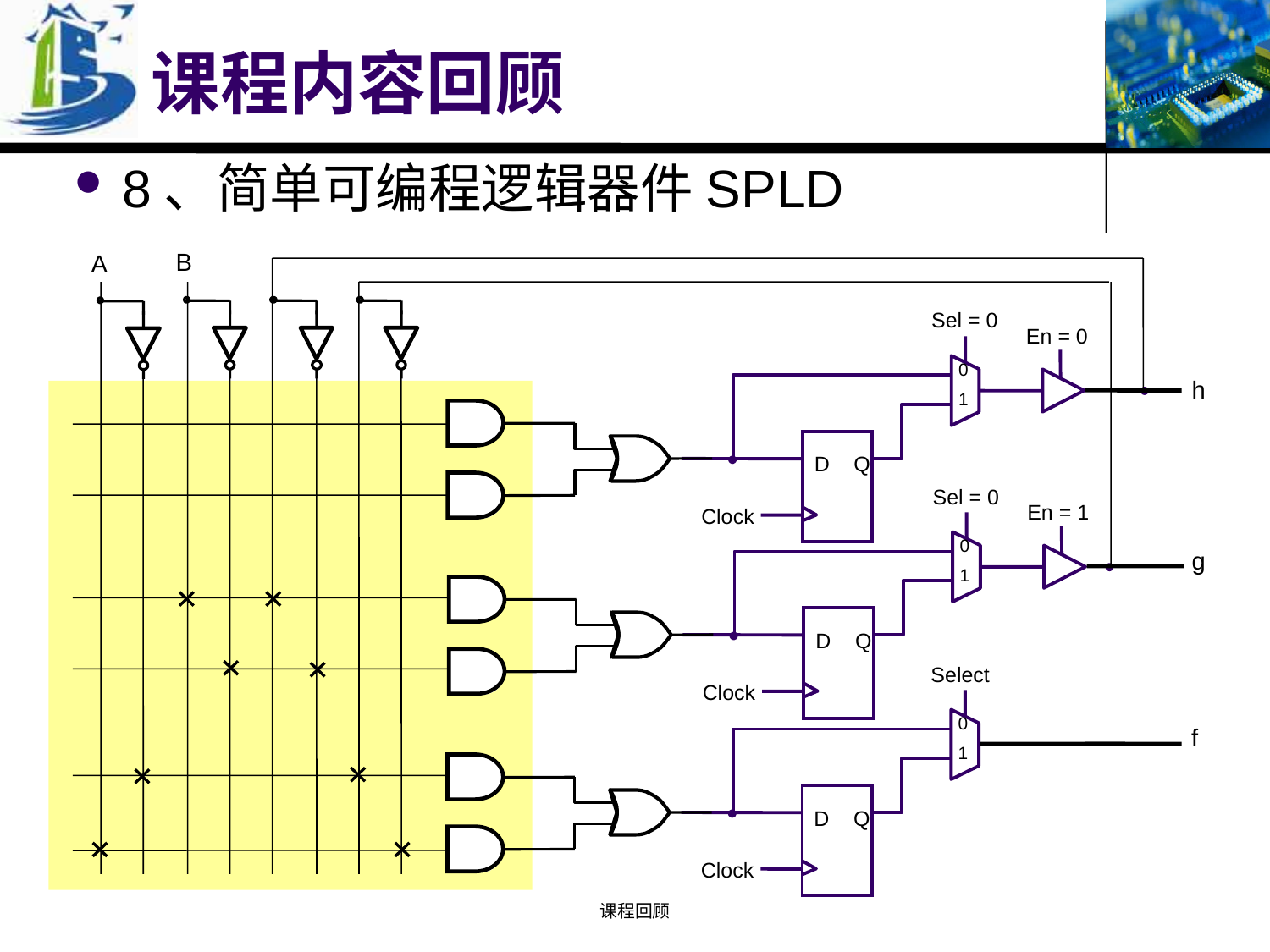

# 课程内容回顾
8、简单可编程逻辑器件SPLD
B
A

Sel = 0

En = 0

0
1

h

D
Q

Sel = 0

En = 1
Clock

0
1
g

D
Q

Select

0
1

D
Q

Clock

Clock

f

课程回顾
15